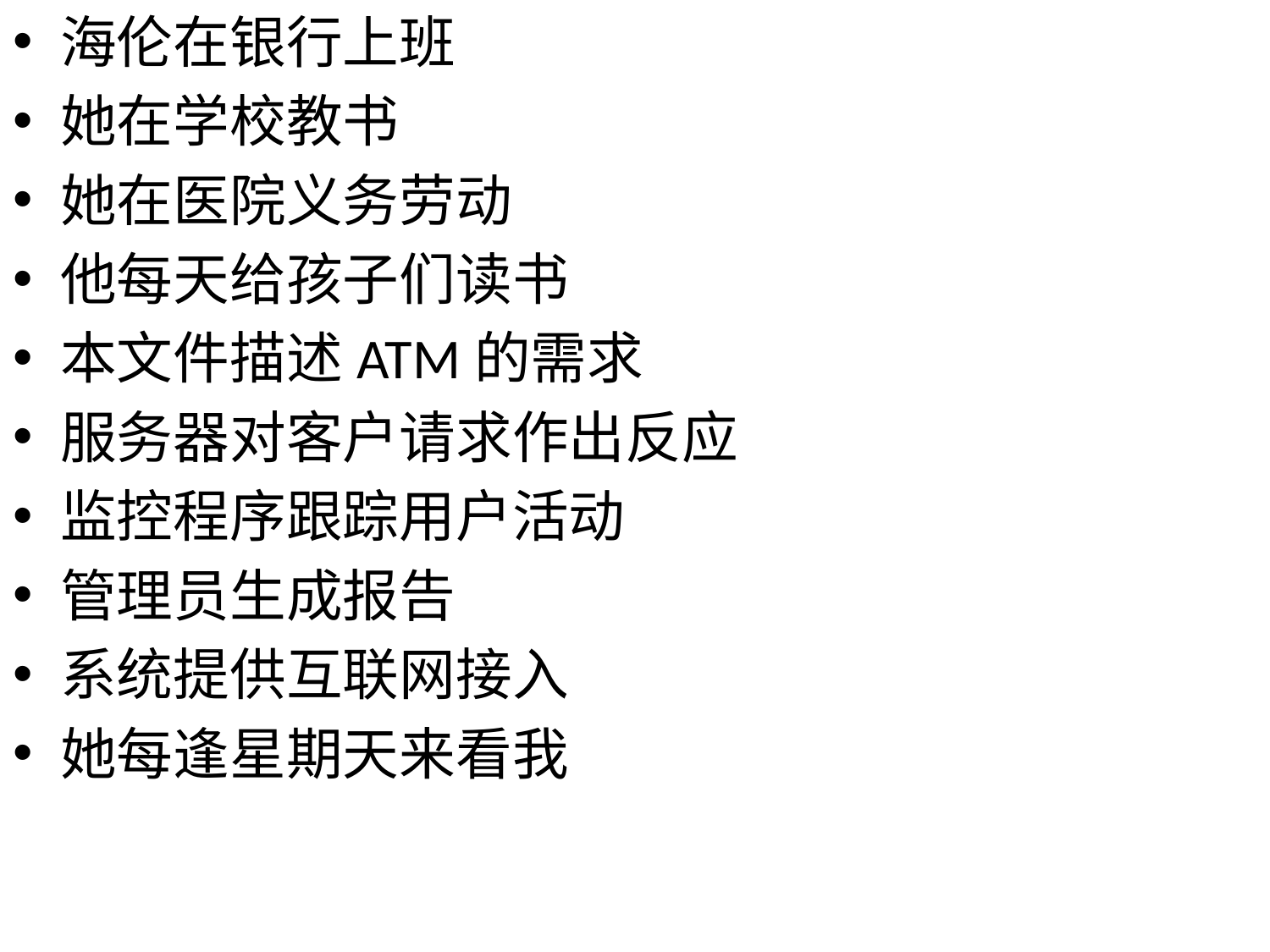

海伦在银行上班
她在学校教书
她在医院义务劳动
他每天给孩子们读书
本文件描述ATM的需求
服务器对客户请求作出反应
监控程序跟踪用户活动
管理员生成报告
系统提供互联网接入
她每逢星期天来看我